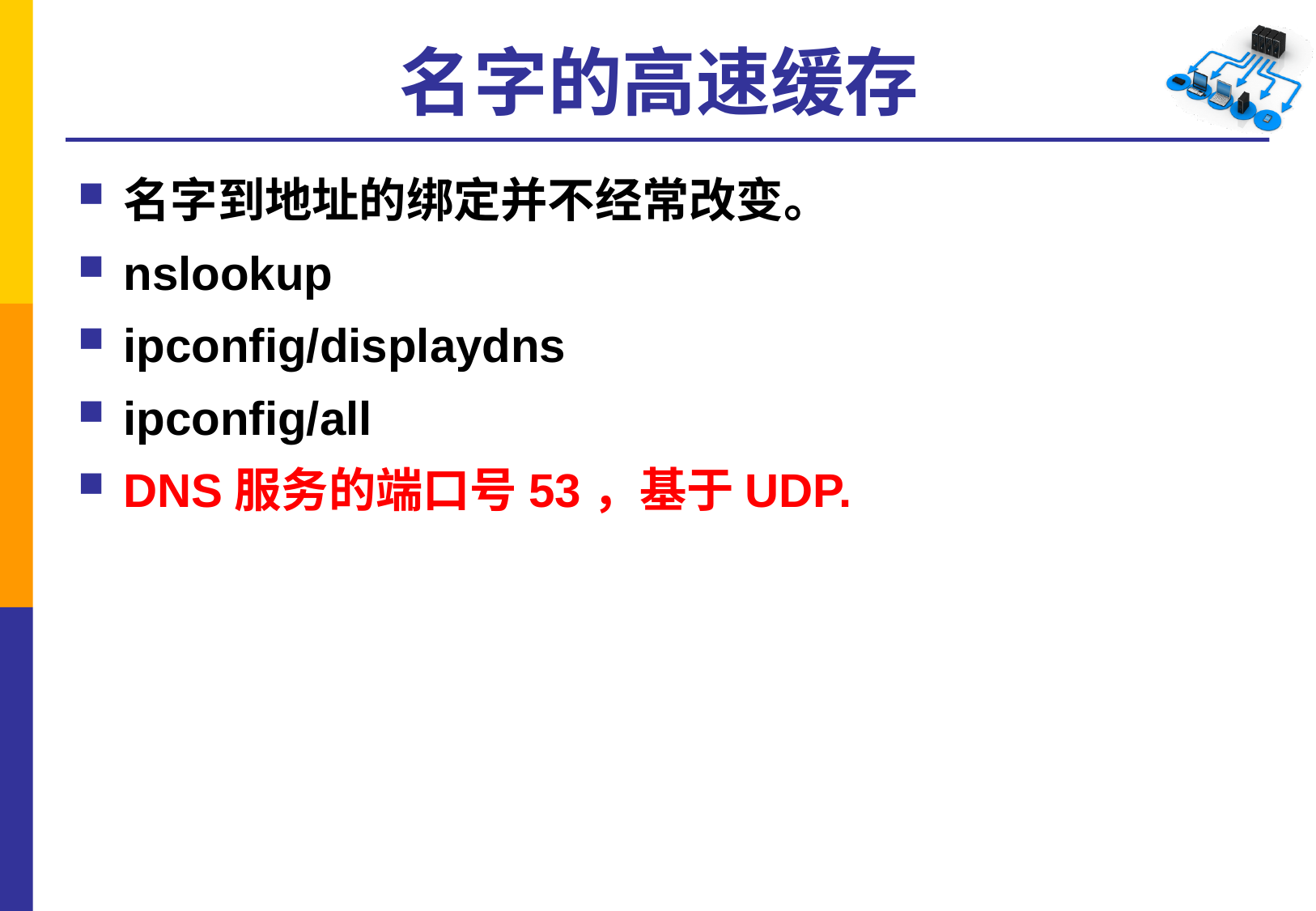

# 名字的高速缓存
名字到地址的绑定并不经常改变。
nslookup
ipconfig/displaydns
ipconfig/all
DNS服务的端口号53，基于UDP.